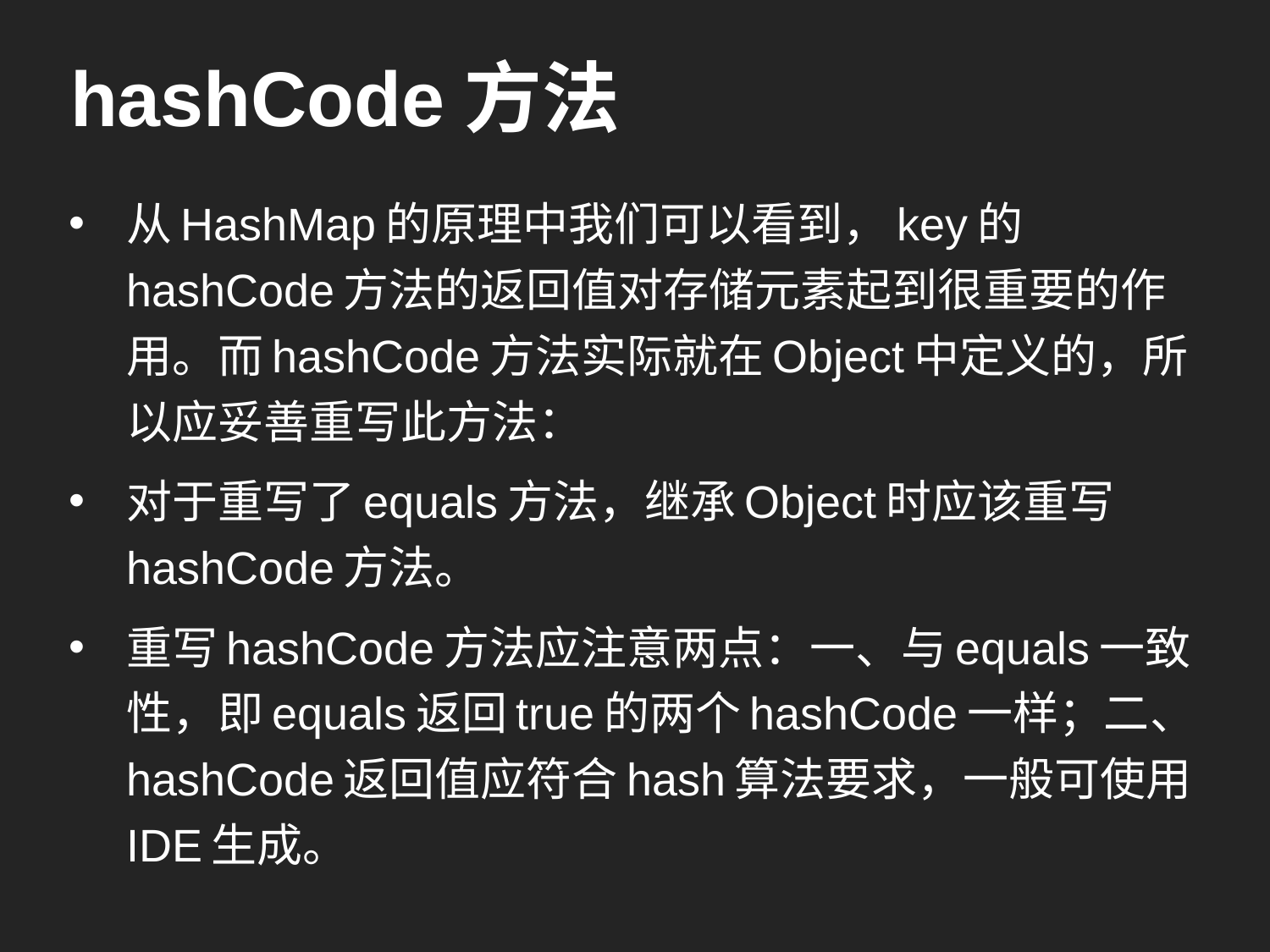

# hashCode方法
从HashMap的原理中我们可以看到，key的hashCode方法的返回值对存储元素起到很重要的作用。而hashCode方法实际就在Object中定义的，所以应妥善重写此方法：
对于重写了equals方法，继承Object时应该重写hashCode方法。
重写hashCode方法应注意两点：一、与equals一致性，即equals返回true的两个hashCode一样；二、hashCode返回值应符合hash算法要求，一般可使用IDE生成。